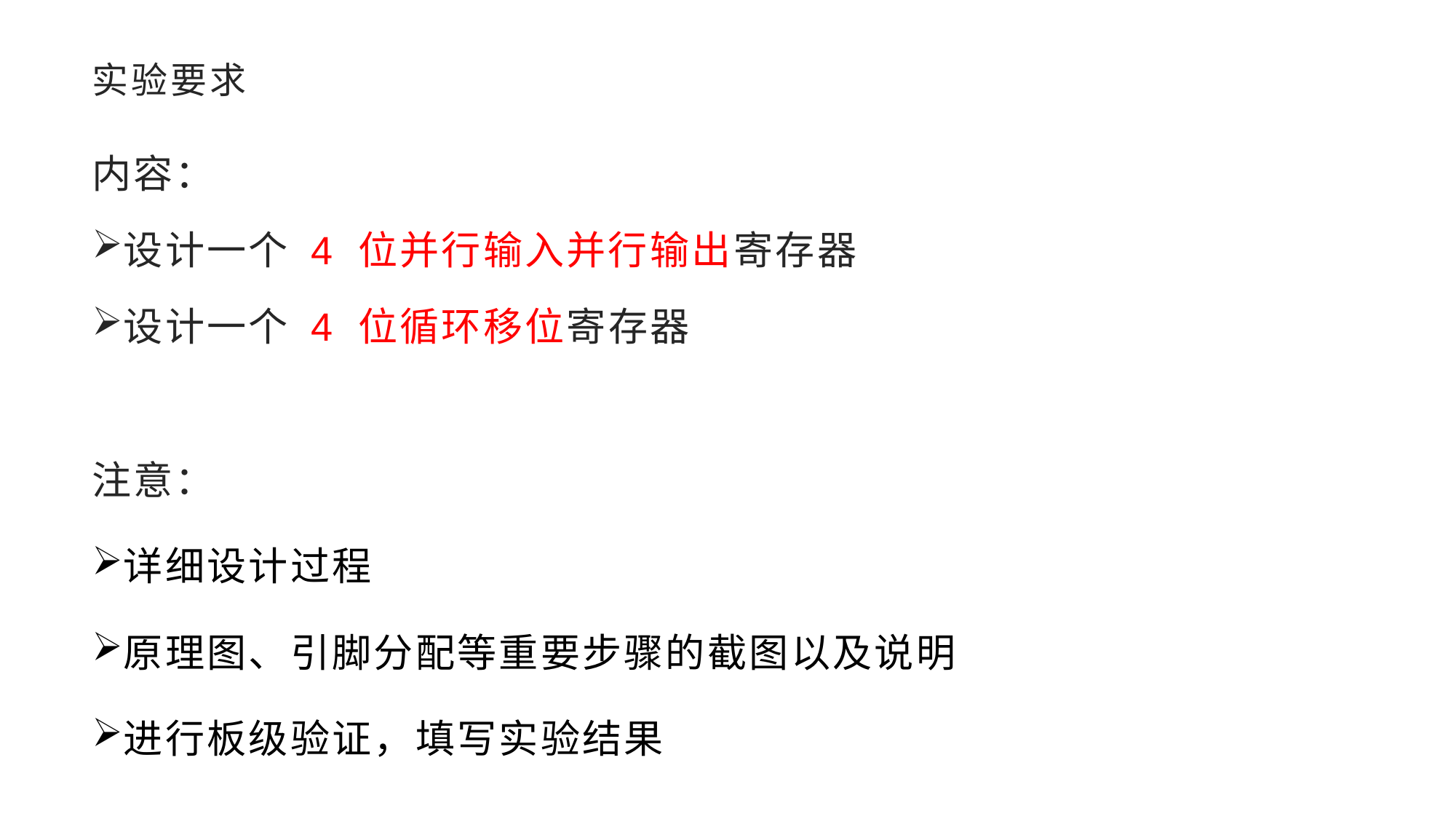

# 实验要求
内容：
设计一个 4 位并行输入并行输出寄存器
设计一个 4 位循环移位寄存器

注意：
详细设计过程
原理图、引脚分配等重要步骤的截图以及说明
进行板级验证，填写实验结果